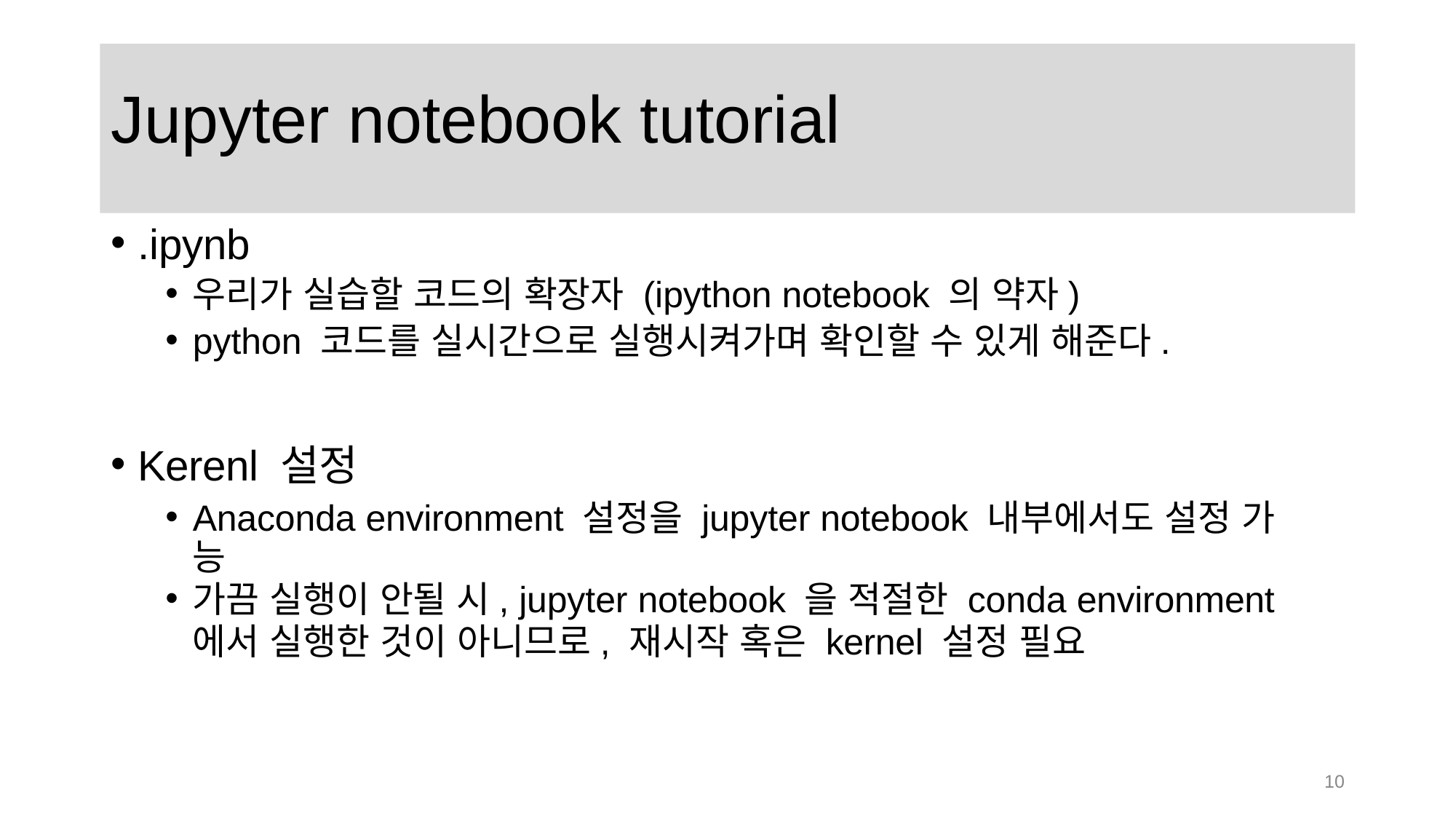

# Jupyter notebook tutorial
.ipynb
우리가 실습할 코드의 확장자 (ipython notebook 의 약자)
python 코드를 실시간으로 실행시켜가며 확인할 수 있게 해준다.

Kerenl 설정
Anaconda environment 설정을 jupyter notebook 내부에서도 설정 가  능
가끔 실행이 안될 시, jupyter notebook 을 적절한 conda environment
에서 실행한 것이 아니므로, 재시작 혹은 kernel 설정 필요
10